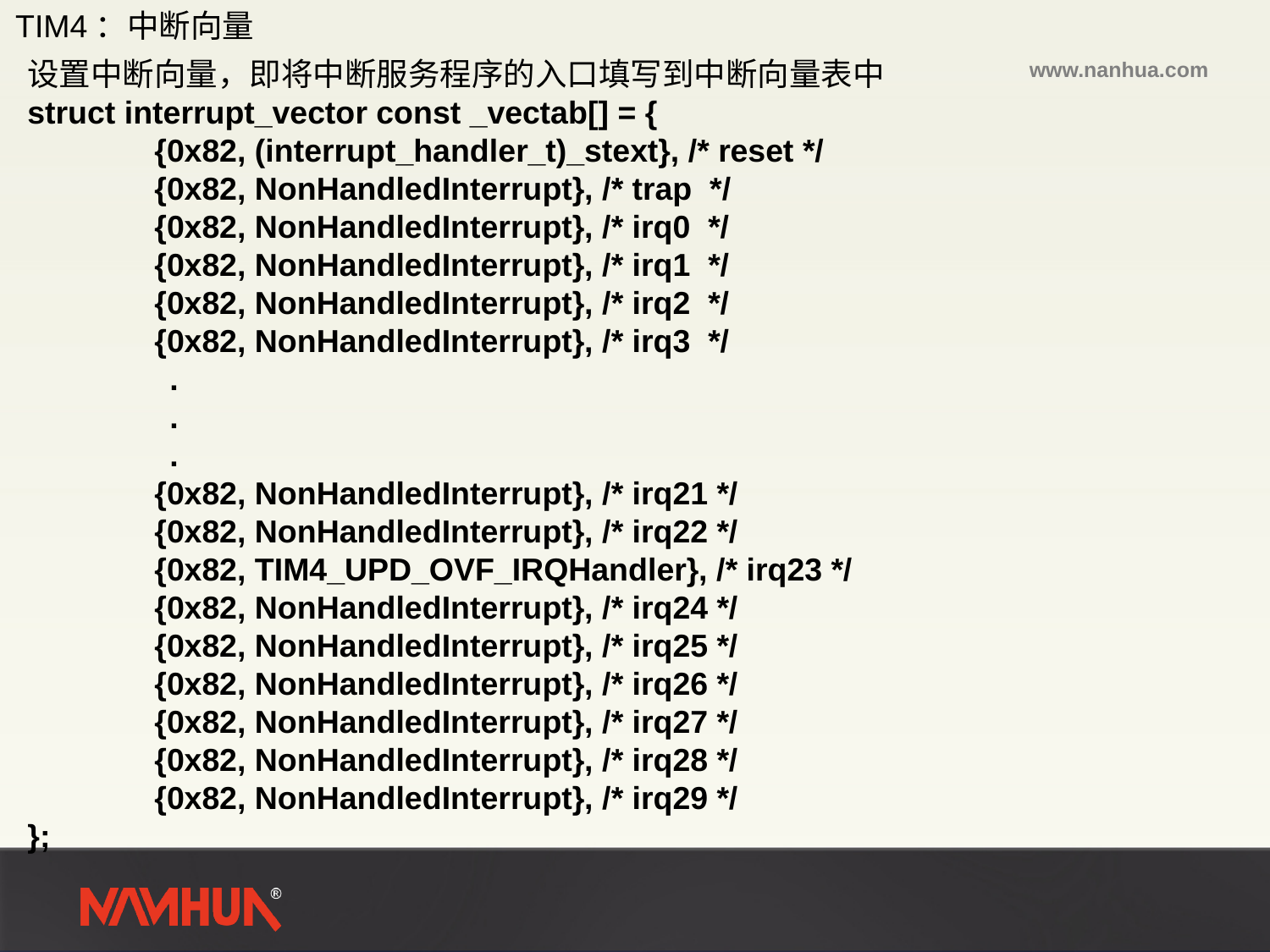

TIM4：中断向量
设置中断向量，即将中断服务程序的入口填写到中断向量表中
struct interrupt_vector const _vectab[] = {
	{0x82, (interrupt_handler_t)_stext}, /* reset */
	{0x82, NonHandledInterrupt}, /* trap  */
	{0x82, NonHandledInterrupt}, /* irq0  */
	{0x82, NonHandledInterrupt}, /* irq1  */
	{0x82, NonHandledInterrupt}, /* irq2  */
	{0x82, NonHandledInterrupt}, /* irq3  */
                .
                .
                .
	{0x82, NonHandledInterrupt}, /* irq21 */
	{0x82, NonHandledInterrupt}, /* irq22 */
	{0x82, TIM4_UPD_OVF_IRQHandler}, /* irq23 */
	{0x82, NonHandledInterrupt}, /* irq24 */
	{0x82, NonHandledInterrupt}, /* irq25 */
	{0x82, NonHandledInterrupt}, /* irq26 */
	{0x82, NonHandledInterrupt}, /* irq27 */
	{0x82, NonHandledInterrupt}, /* irq28 */
	{0x82, NonHandledInterrupt}, /* irq29 */
};